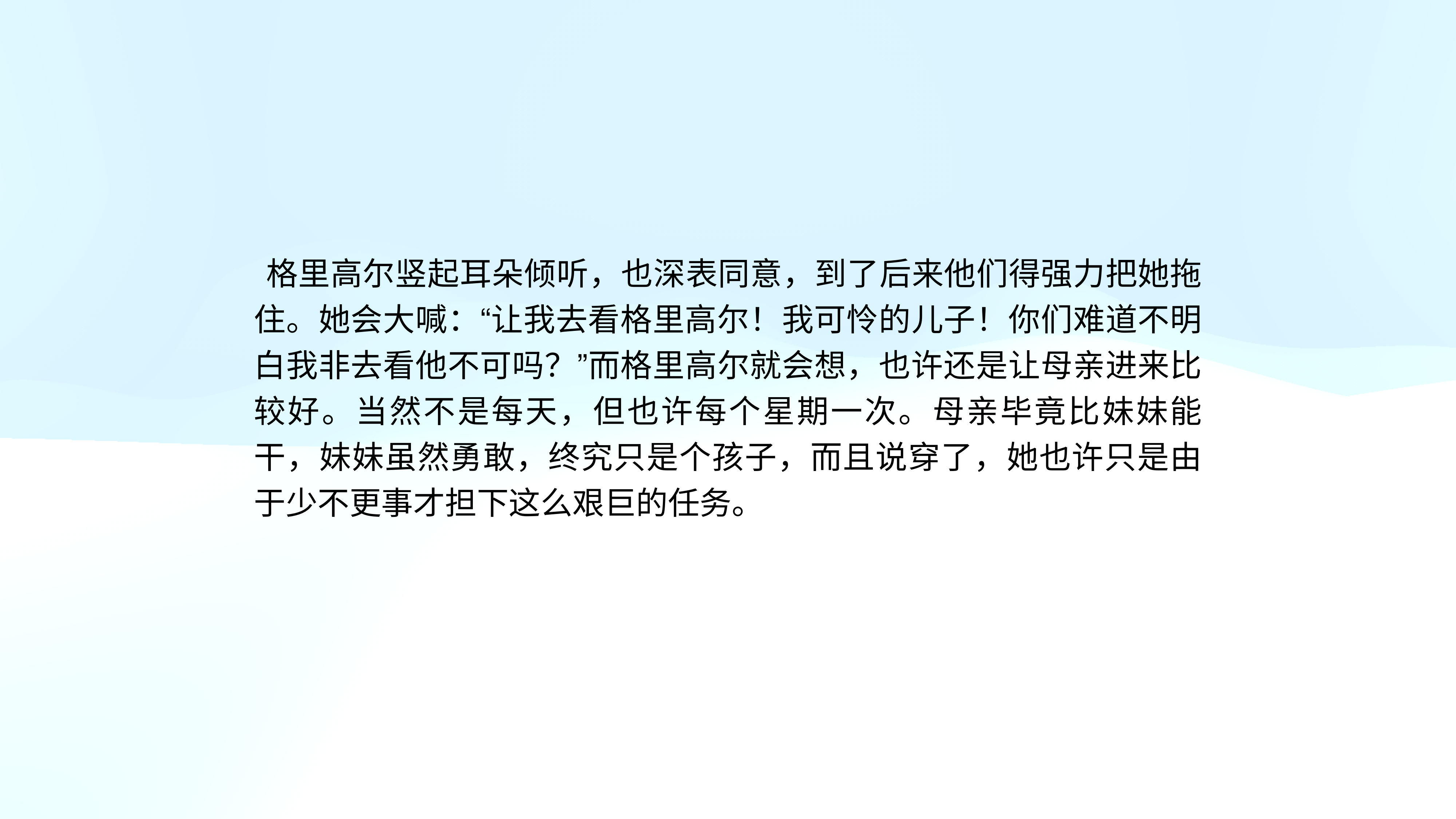

格里高尔竖起耳朵倾听，也深表同意，到了后来他们得强力把她拖住。她会大喊：“让我去看格里高尔！我可怜的儿子！你们难道不明白我非去看他不可吗？”而格里高尔就会想，也许还是让母亲进来比较好。当然不是每天，但也许每个星期一次。母亲毕竟比妹妹能干，妹妹虽然勇敢，终究只是个孩子，而且说穿了，她也许只是由于少不更事才担下这么艰巨的任务。